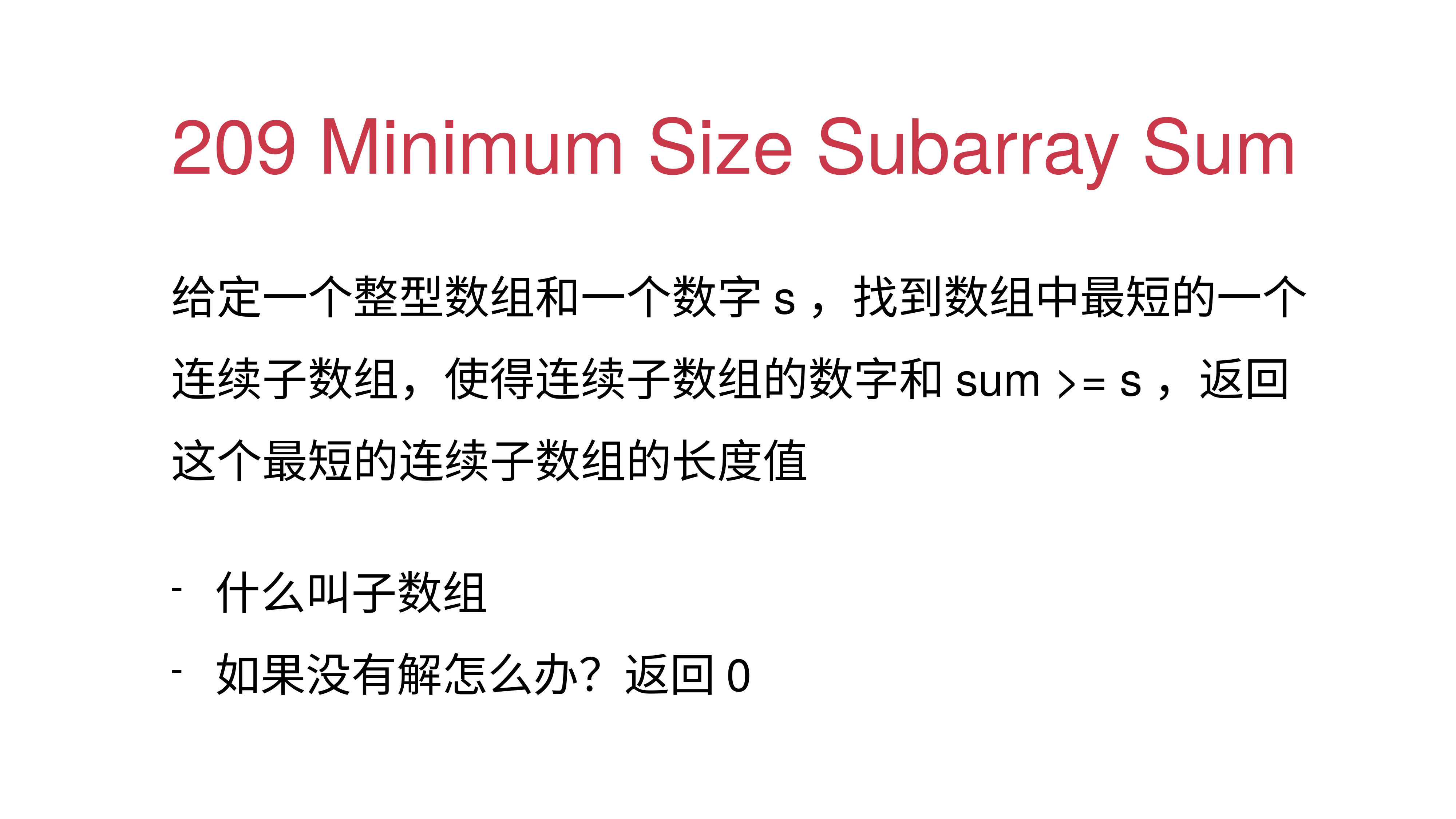

# 209 Minimum Size Subarray Sum
给定一个整型数组和一个数字s，找到数组中最短的一个连续子数组，使得连续子数组的数字和sum >= s，返回这个最短的连续子数组的长度值
什么叫子数组
如果没有解怎么办？返回0